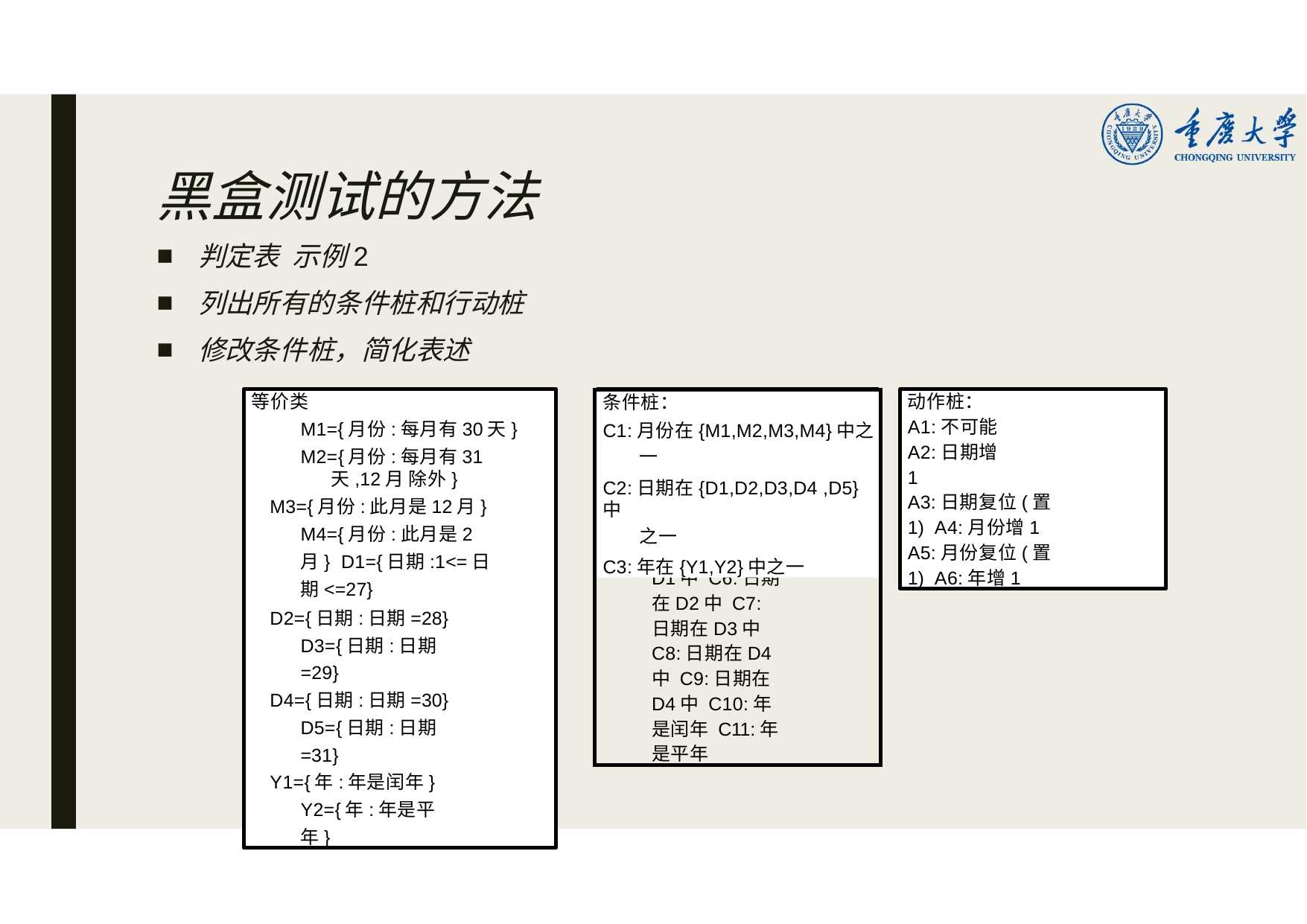

# 黑盒测试的方法
判定表 示例2
列出所有的条件桩和行动桩
修改条件桩，简化表述

等价类
M1={月份:每月有30天}
M2={月份:每月有31天,12月 除外}
M3={月份:此月是12月}  M4={月份:此月是2月}  D1={日期:1<=日期<=27}
D2={日期:日期=28}  D3={日期:日期=29}
D4={日期:日期=30}  D5={日期:日期=31}
Y1={年:年是闰年}  Y2={年:年是平年}
动作桩：
A1:不可能 A2:日期增1
A3:日期复位(置1)  A4:月份增1
A5:月份复位(置1)  A6:年增1

条件桩：
C1:月份在{M1,M2,M3,M4}中之
一
C2:日期在{D1,D2,D3,D4 ,D5}中
之一
C3:年在{Y1,Y2}中之一
条件桩：
C1:月份在M1中  C2:月份在M2中  C3:月份在M3中  C4:月份在M3中  C5:日期在D1中 C6:日期在D2中 C7:日期在D3中 C8:日期在D4中 C9:日期在D4中 C10:年是闰年 C11:年是平年